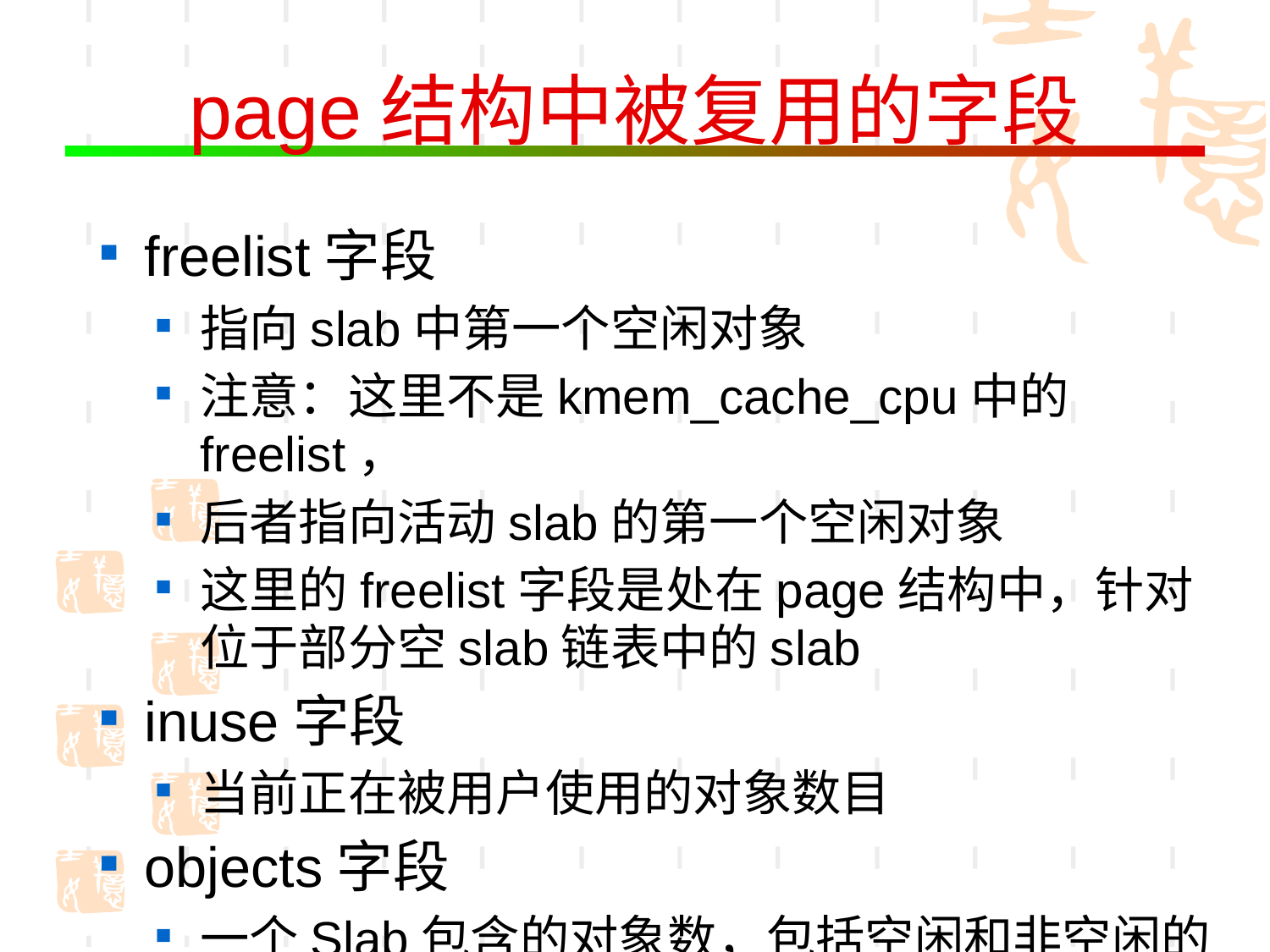

# page结构中被复用的字段
freelist字段
指向slab中第一个空闲对象
注意：这里不是kmem_cache_cpu中的freelist，
后者指向活动slab的第一个空闲对象
这里的freelist字段是处在page结构中，针对位于部分空slab链表中的slab
inuse字段
当前正在被用户使用的对象数目
objects字段
一个Slab包含的对象数，包括空闲和非空闲的